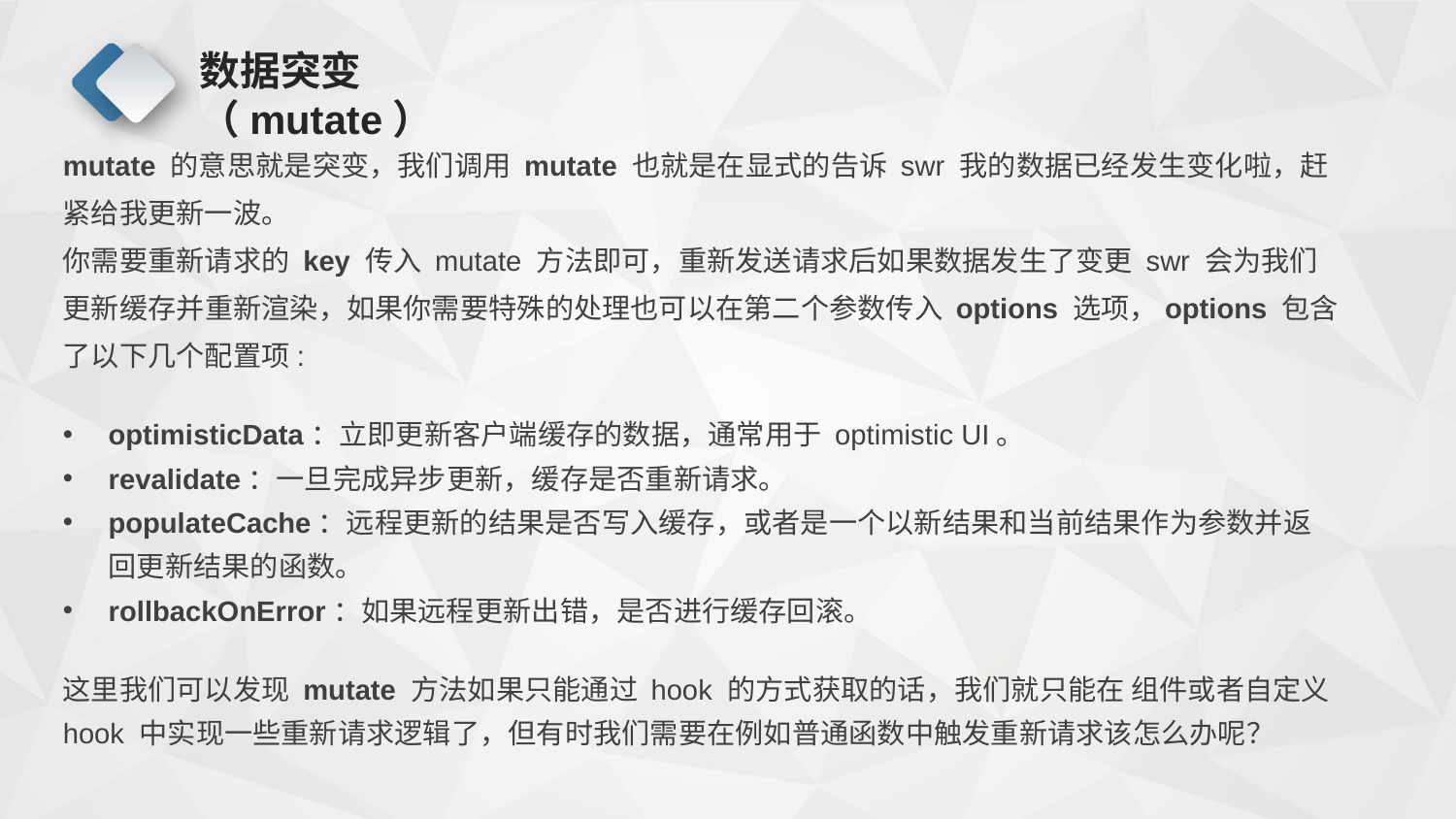

# 数据突变（mutate）
mutate 的意思就是突变，我们调用 mutate 也就是在显式的告诉 swr 我的数据已经发生变化啦，赶紧给我更新一波。
你需要重新请求的 key 传入 mutate 方法即可，重新发送请求后如果数据发生了变更 swr 会为我们更新缓存并重新渲染，如果你需要特殊的处理也可以在第二个参数传入 options 选项，options 包含了以下几个配置项:
optimisticData：立即更新客户端缓存的数据，通常用于 optimistic UI。
revalidate：一旦完成异步更新，缓存是否重新请求。
populateCache：远程更新的结果是否写入缓存，或者是一个以新结果和当前结果作为参数并返回更新结果的函数。
rollbackOnError：如果远程更新出错，是否进行缓存回滚。
这里我们可以发现 mutate 方法如果只能通过 hook 的方式获取的话，我们就只能在 组件或者自定义 hook 中实现一些重新请求逻辑了，但有时我们需要在例如普通函数中触发重新请求该怎么办呢？